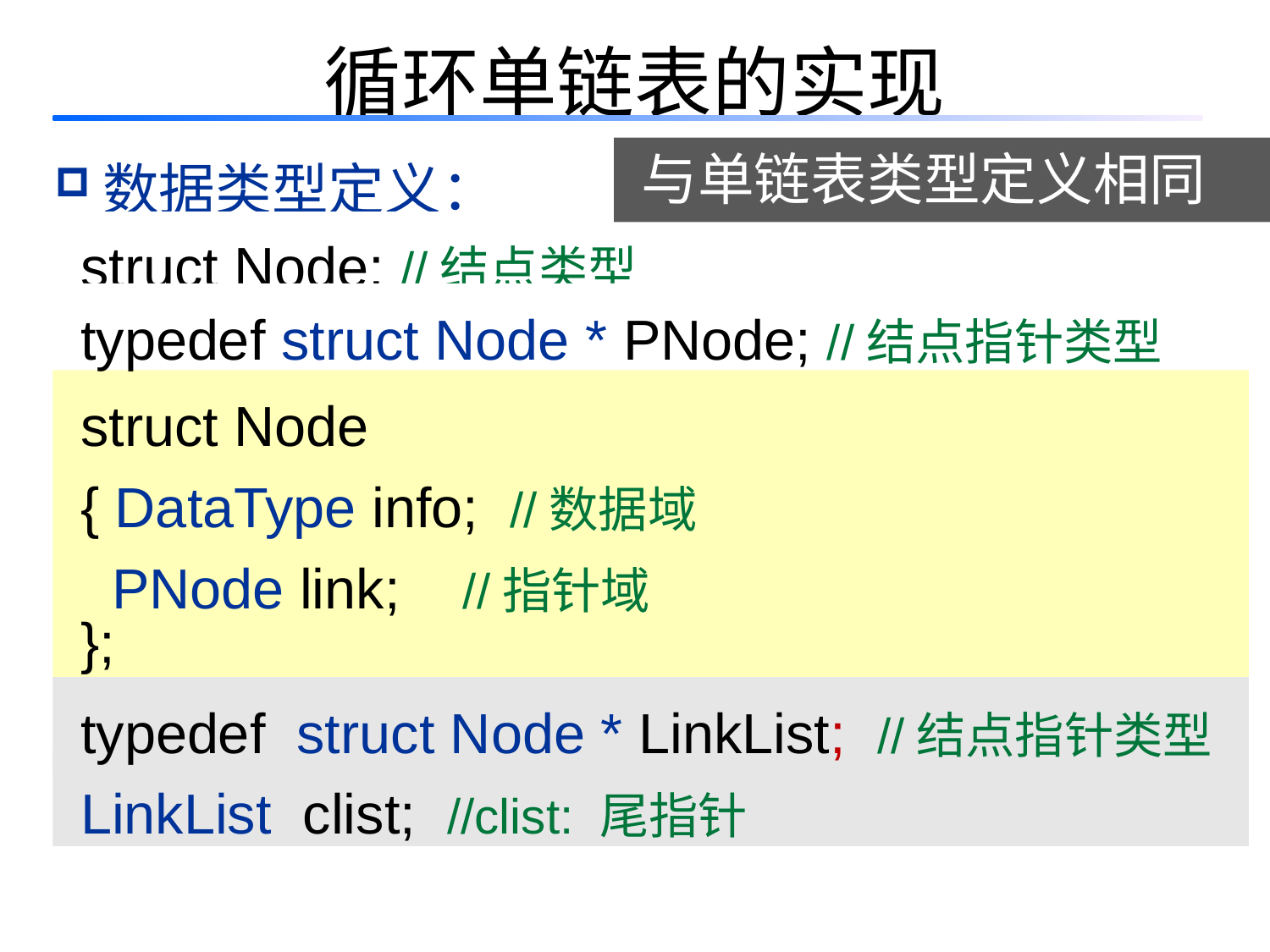

循环单链表的实现

数据类型定义：
与单链表类型定义相同
struct Node; //结点类型
typedef struct Node * PNode; //结点指针类型
struct Node
{ DataType info;  //数据域
  PNode link;    //指针域
};
typedef  struct Node * LinkList;  //结点指针类型
LinkList  clist;  //clist: 尾指针